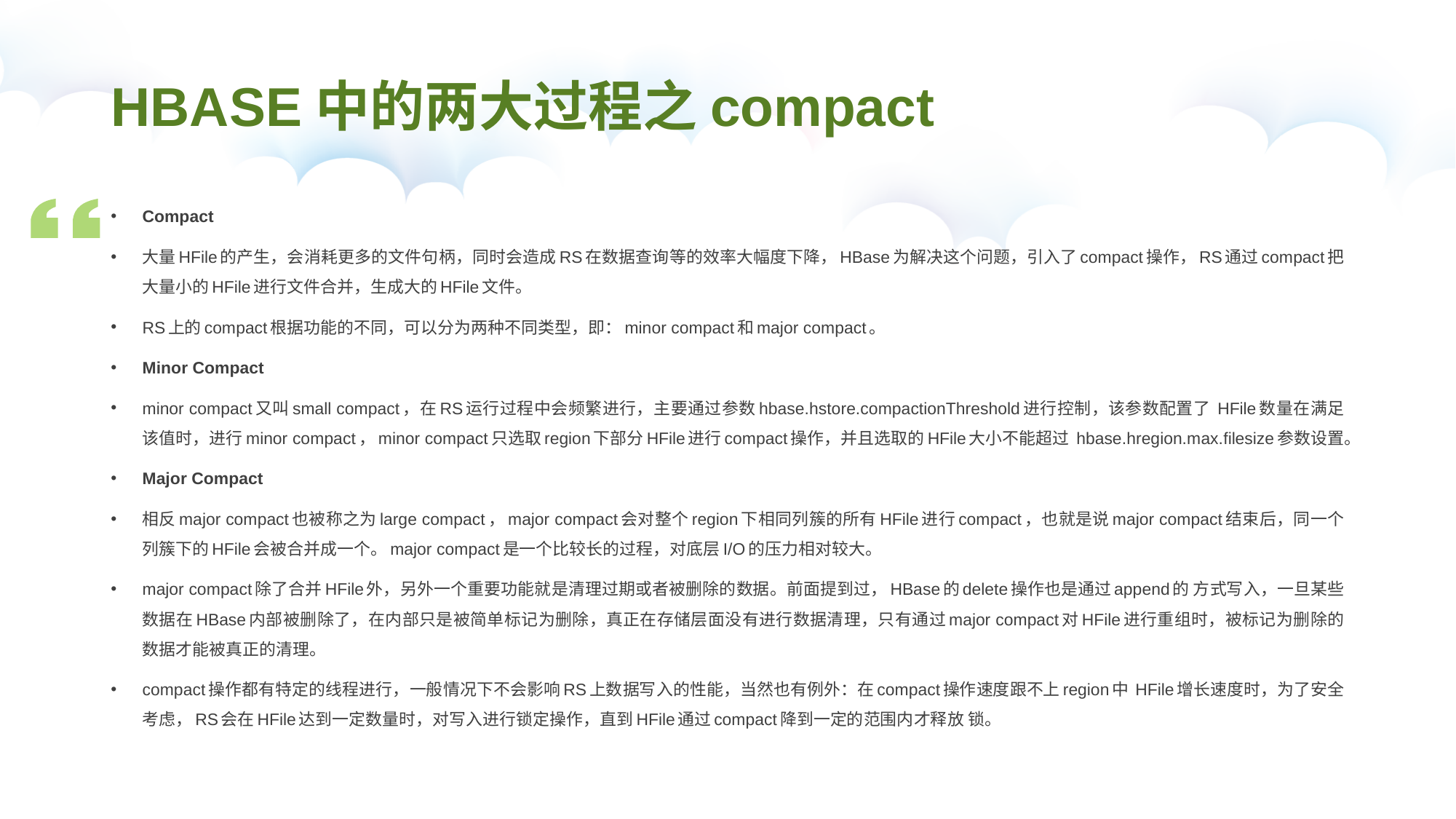

# HBASE中的两大过程之compact
Compact
大量HFile的产生，会消耗更多的文件句柄，同时会造成RS在数据查询等的效率大幅度下降，HBase为解决这个问题，引入了compact操作，RS通过compact把大量小的HFile进行文件合并，生成大的HFile文件。
RS上的compact根据功能的不同，可以分为两种不同类型，即：minor compact和major compact。
Minor Compact
minor compact又叫small compact，在RS运行过程中会频繁进行，主要通过参数hbase.hstore.compactionThreshold进行控制，该参数配置了 HFile数量在满足该值时，进行minor compact，minor compact只选取region下部分HFile进行compact操作，并且选取的HFile大小不能超过 hbase.hregion.max.filesize参数设置。
Major Compact
相反major compact也被称之为large compact，major compact会对整个region下相同列簇的所有HFile进行compact，也就是说major compact结束后，同一个列簇下的HFile会被合并成一个。major compact是一个比较长的过程，对底层I/O的压力相对较大。
major compact除了合并HFile外，另外一个重要功能就是清理过期或者被删除的数据。前面提到过，HBase的delete操作也是通过append的 方式写入，一旦某些数据在HBase内部被删除了，在内部只是被简单标记为删除，真正在存储层面没有进行数据清理，只有通过major compact对HFile进行重组时，被标记为删除的数据才能被真正的清理。
compact操作都有特定的线程进行，一般情况下不会影响RS上数据写入的性能，当然也有例外：在compact操作速度跟不上region中 HFile增长速度时，为了安全考虑，RS会在HFile达到一定数量时，对写入进行锁定操作，直到HFile通过compact降到一定的范围内才释放 锁。